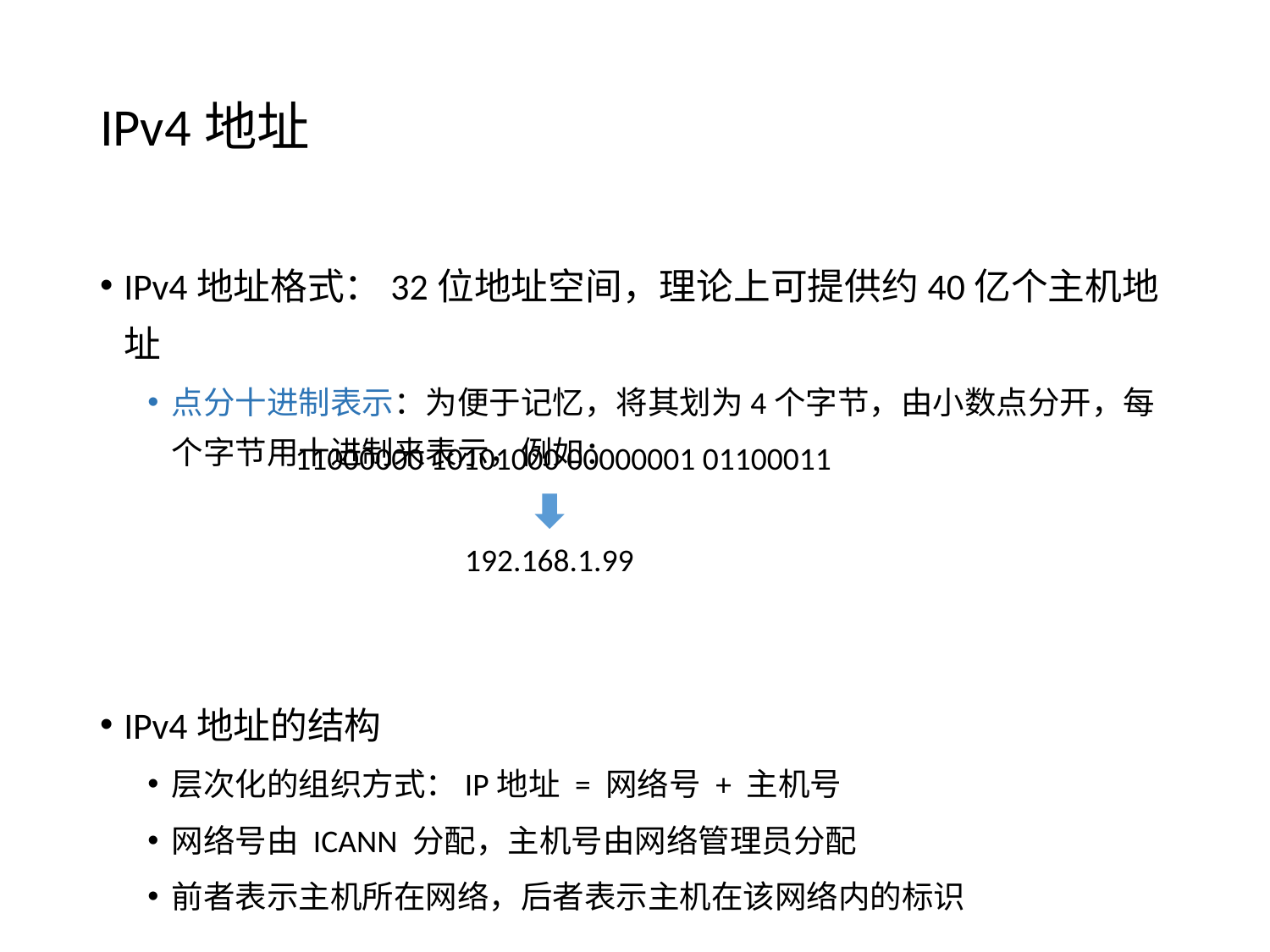

# IPv4地址
IPv4地址格式：32位地址空间，理论上可提供约40亿个主机地址
点分十进制表示：为便于记忆，将其划为4个字节，由小数点分开，每个字节用十进制来表示，例如：

IPv4地址的结构
层次化的组织方式：IP地址 = 网络号 + 主机号
网络号由 ICANN 分配，主机号由网络管理员分配
前者表示主机所在网络，后者表示主机在该网络内的标识

11000000 10101000 00000001 01100011

192.168.1.99
15